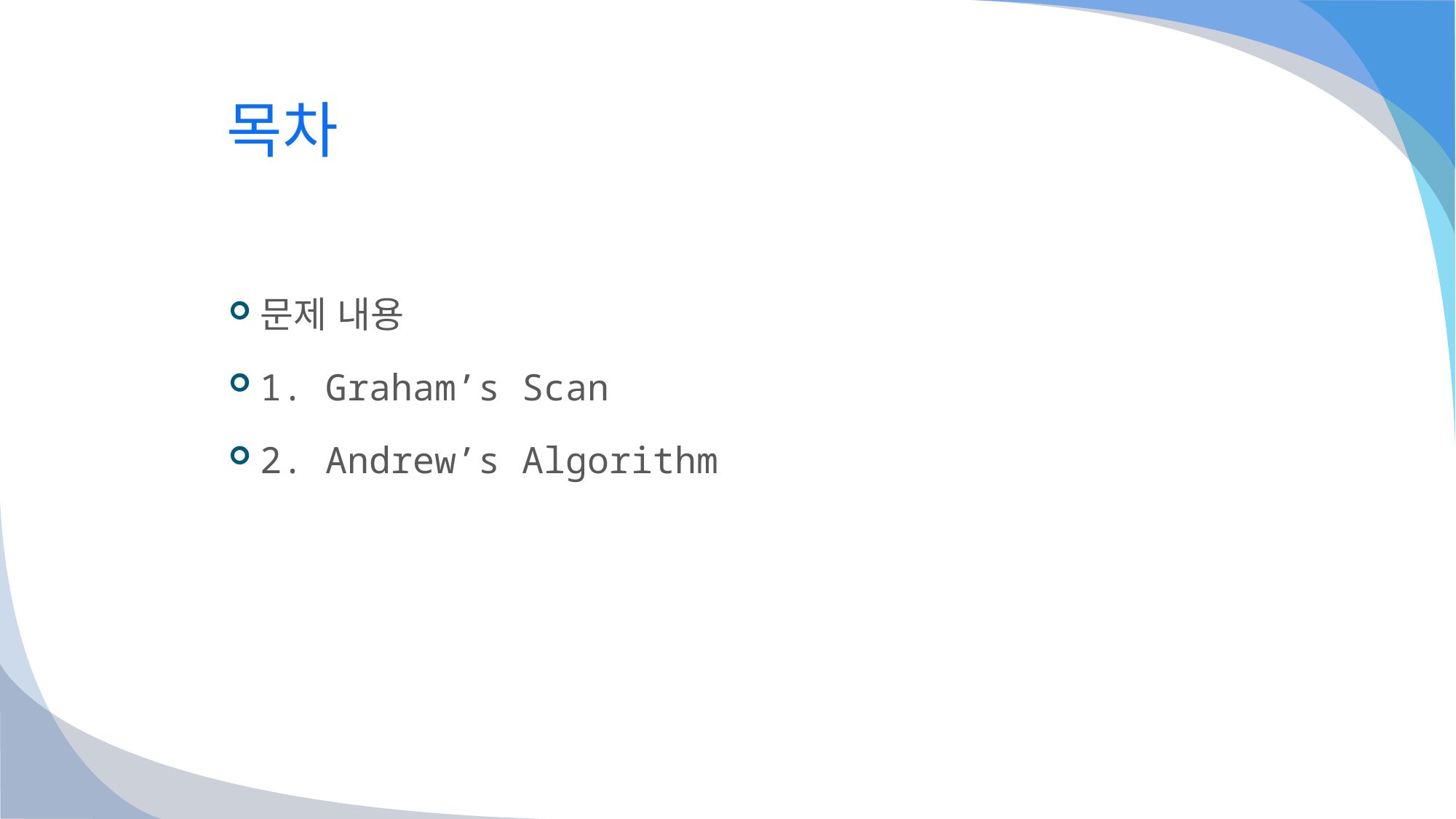

# 목차
문제 내용
1. Graham’s Scan
2. Andrew’s Algorithm